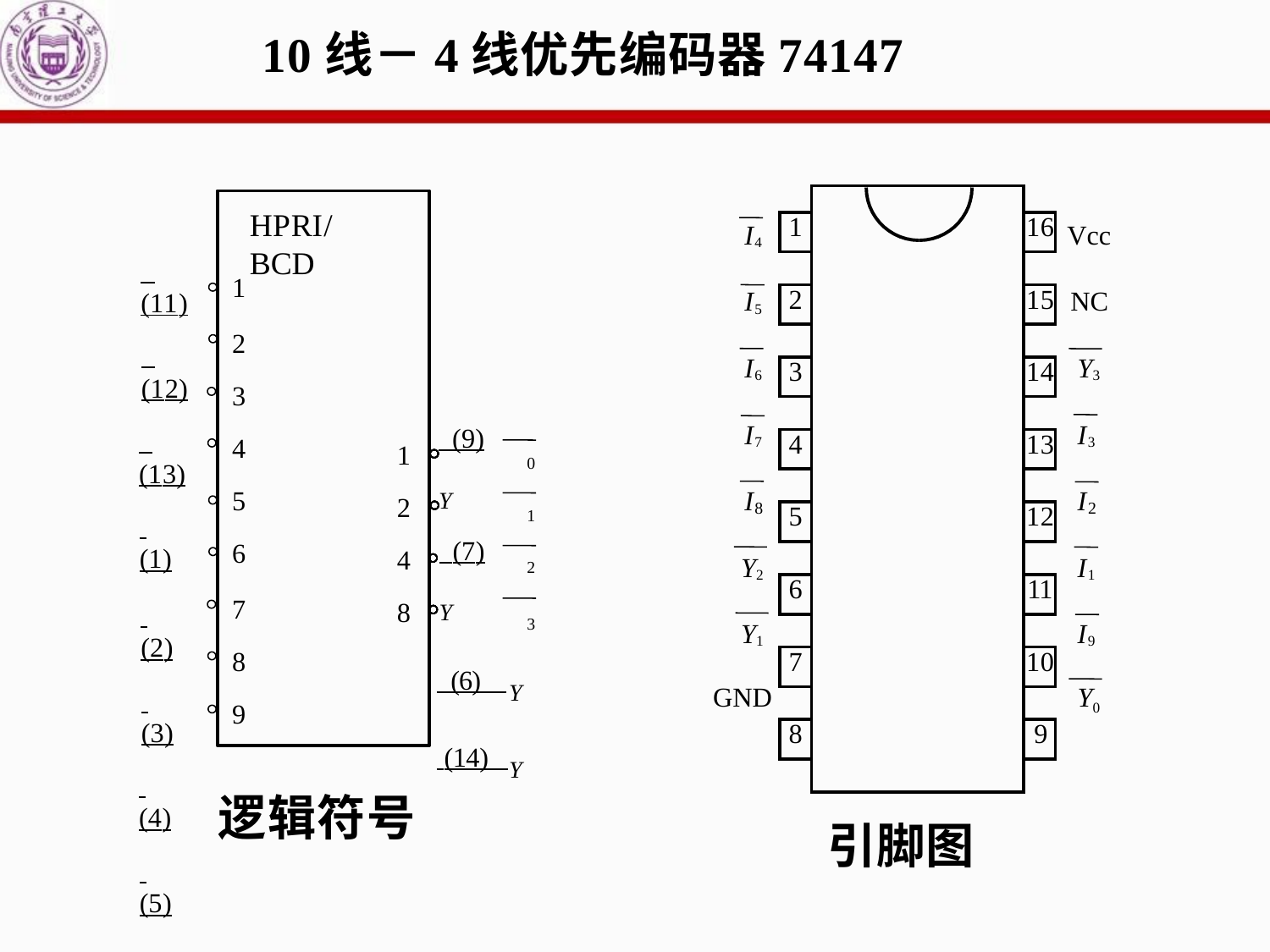

# 10线－4线优先编码器74147
|  |  |  |
| --- | --- | --- |
| 1 |  | 16 |
|  |  |  |
| 2 |  | 15 |
|  |  |  |
| 3 |  | 14 |
|  |  |  |
| 4 |  | 13 |
|  |  |  |
| 5 |  | 12 |
|  |  |  |
| 6 |  | 11 |
|  |  |  |
| 7 |  | 10 |
|  |  |  |
| 8 |  | 9 |
|  |  |  |

HPRI/BCD

I4
Vcc
   (11)
   (12)
   (13)
 	(1)
 	(2)
 	(3)
 	(4)
 	(5)
   (10)
1
2
3
4
5
6
7
8
9

I5
NC

I6
Y3

I7
I3
  (9)	  Y
  (7)	  Y
  (6)    Y
 (14)   Y
1
2
4
8

0

I
I

8
2

1

Y2
I1

2

3

Y1
I9

GND
Y0

逻辑符号
引脚图